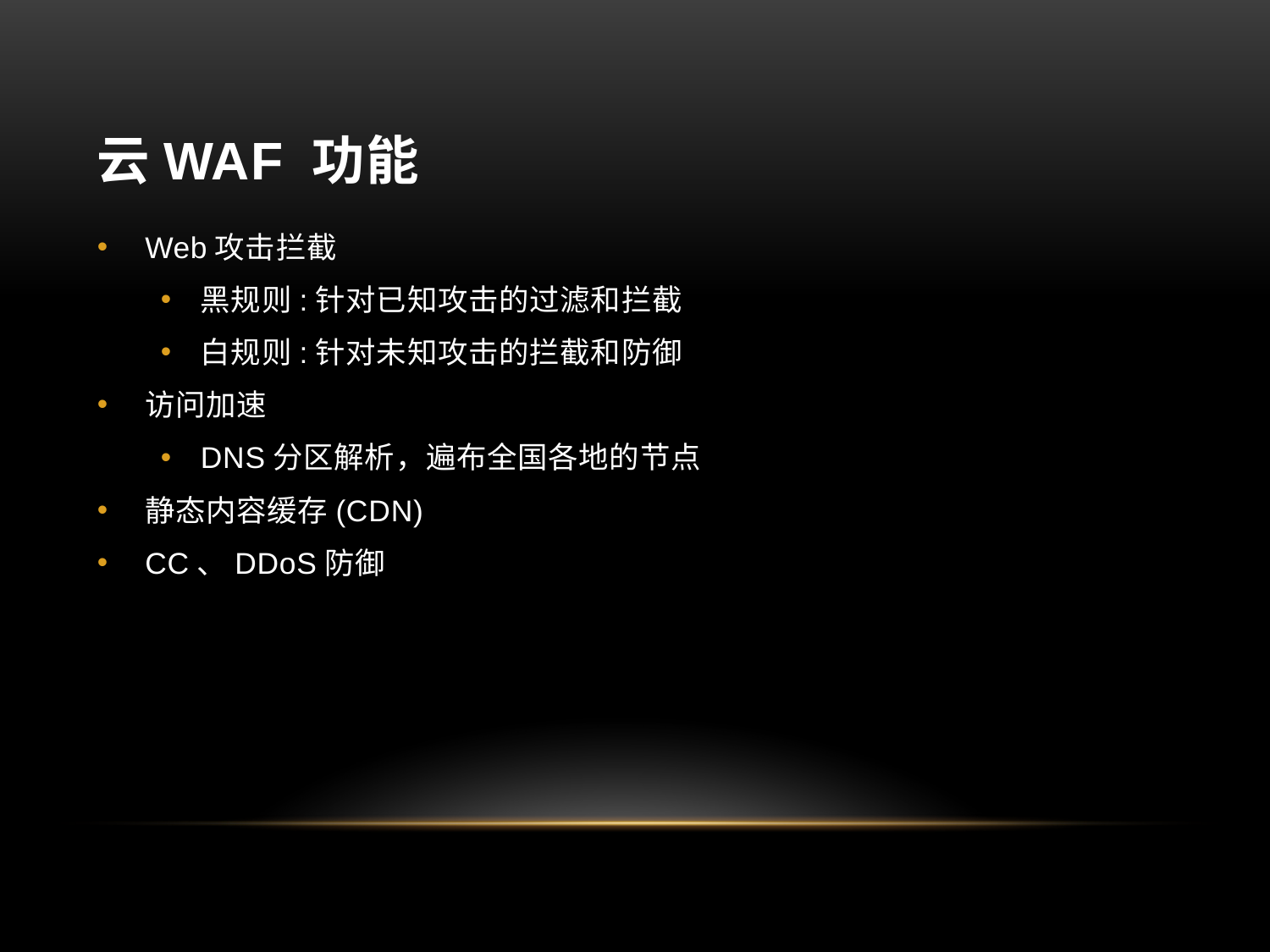

# 云WAF 功能
Web攻击拦截
黑规则:针对已知攻击的过滤和拦截
白规则:针对未知攻击的拦截和防御
访问加速
DNS分区解析，遍布全国各地的节点
静态内容缓存(CDN)
CC、DDoS防御